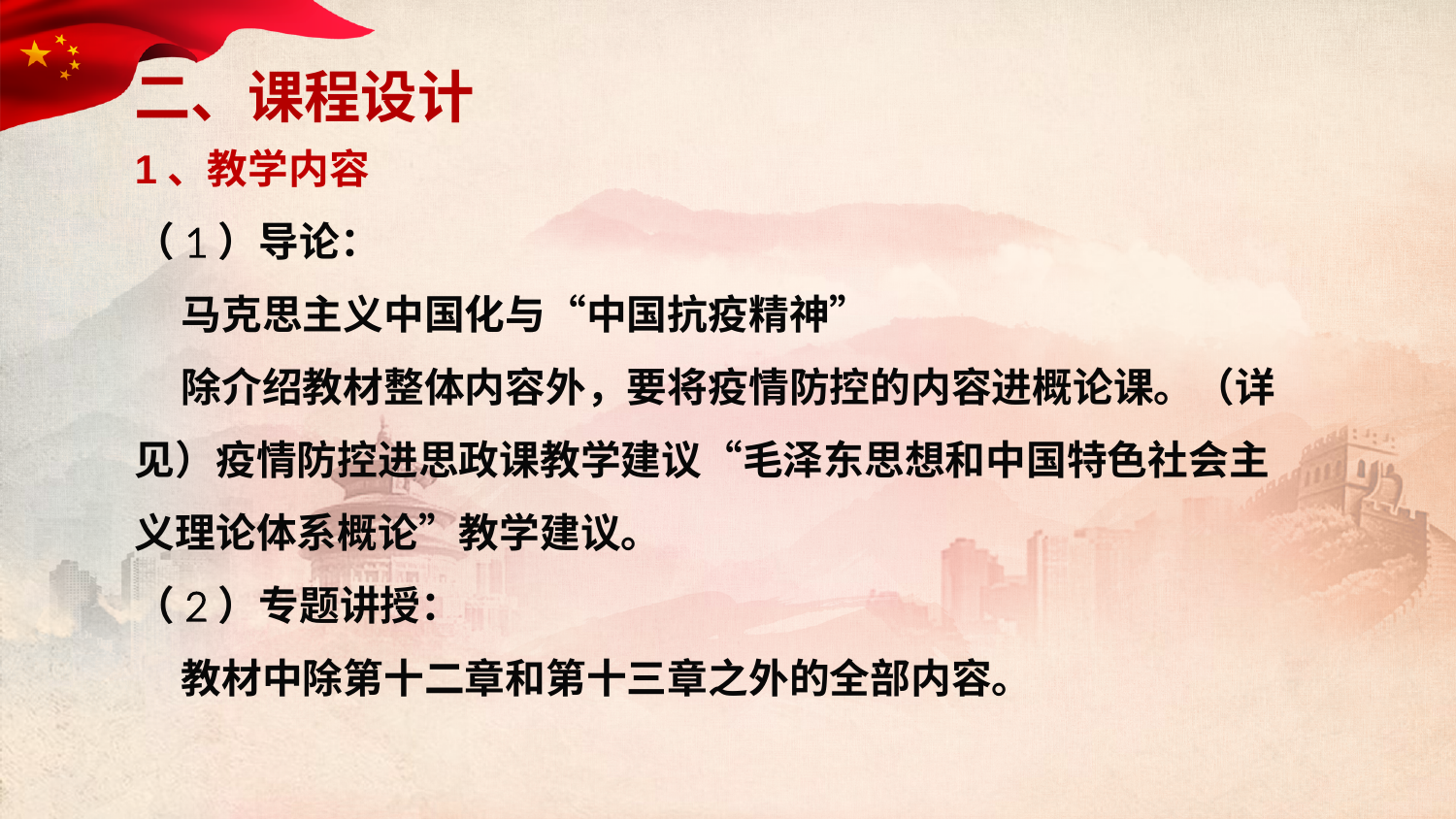

二、课程设计
1、教学内容
（1）导论：
    马克思主义中国化与“中国抗疫精神”
    除介绍教材整体内容外，要将疫情防控的内容进概论课。（详见）疫情防控进思政课教学建议“毛泽东思想和中国特色社会主义理论体系概论”教学建议。
（2）专题讲授：
    教材中除第十二章和第十三章之外的全部内容。